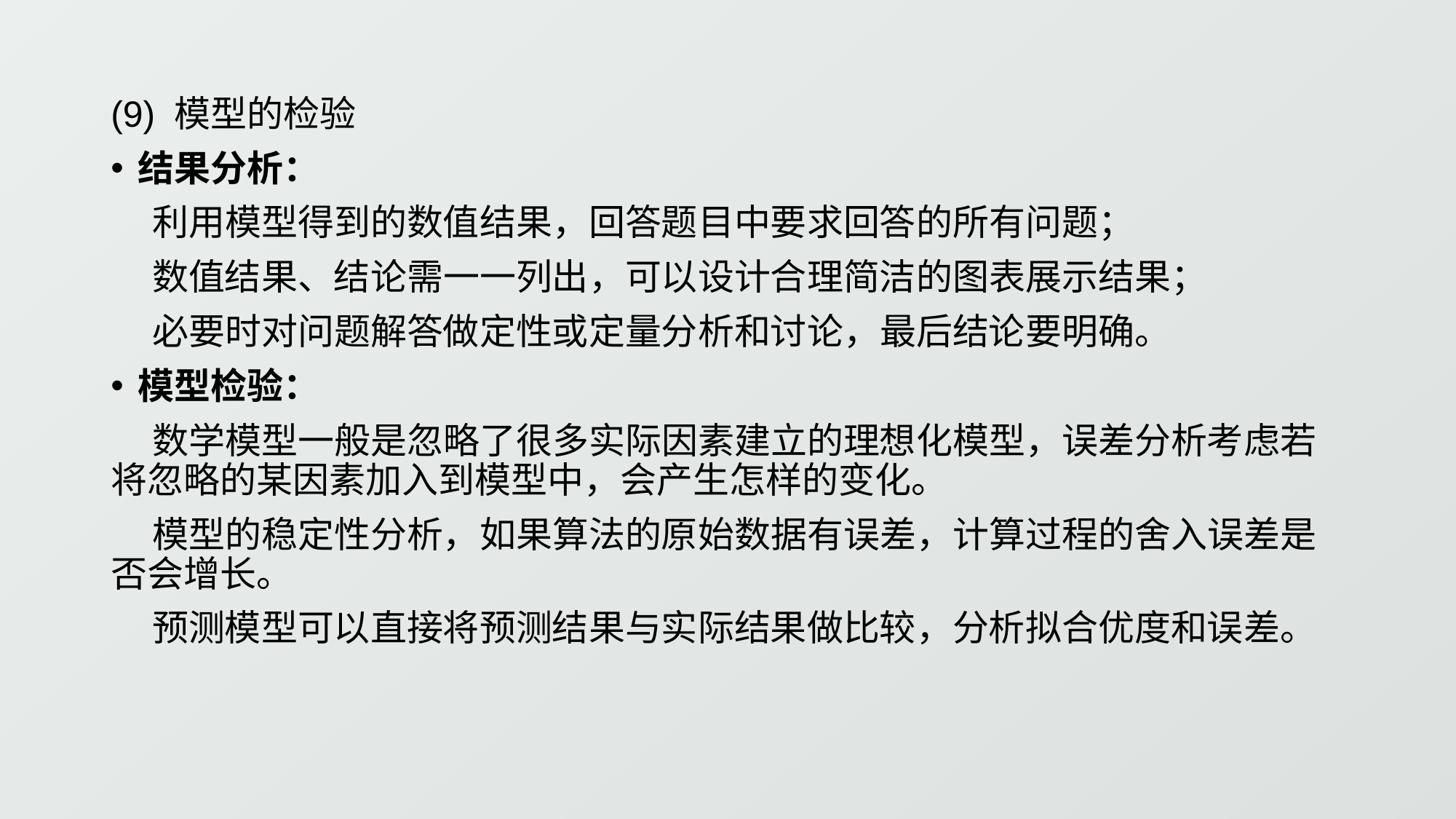

(9) 模型的检验
结果分析：
    利用模型得到的数值结果，回答题目中要求回答的所有问题；
    数值结果、结论需一一列出，可以设计合理简洁的图表展示结果；
    必要时对问题解答做定性或定量分析和讨论，最后结论要明确。
模型检验：
    数学模型一般是忽略了很多实际因素建立的理想化模型，误差分析考虑若将忽略的某因素加入到模型中，会产生怎样的变化。
    模型的稳定性分析，如果算法的原始数据有误差，计算过程的舍入误差是否会增长。
    预测模型可以直接将预测结果与实际结果做比较，分析拟合优度和误差。